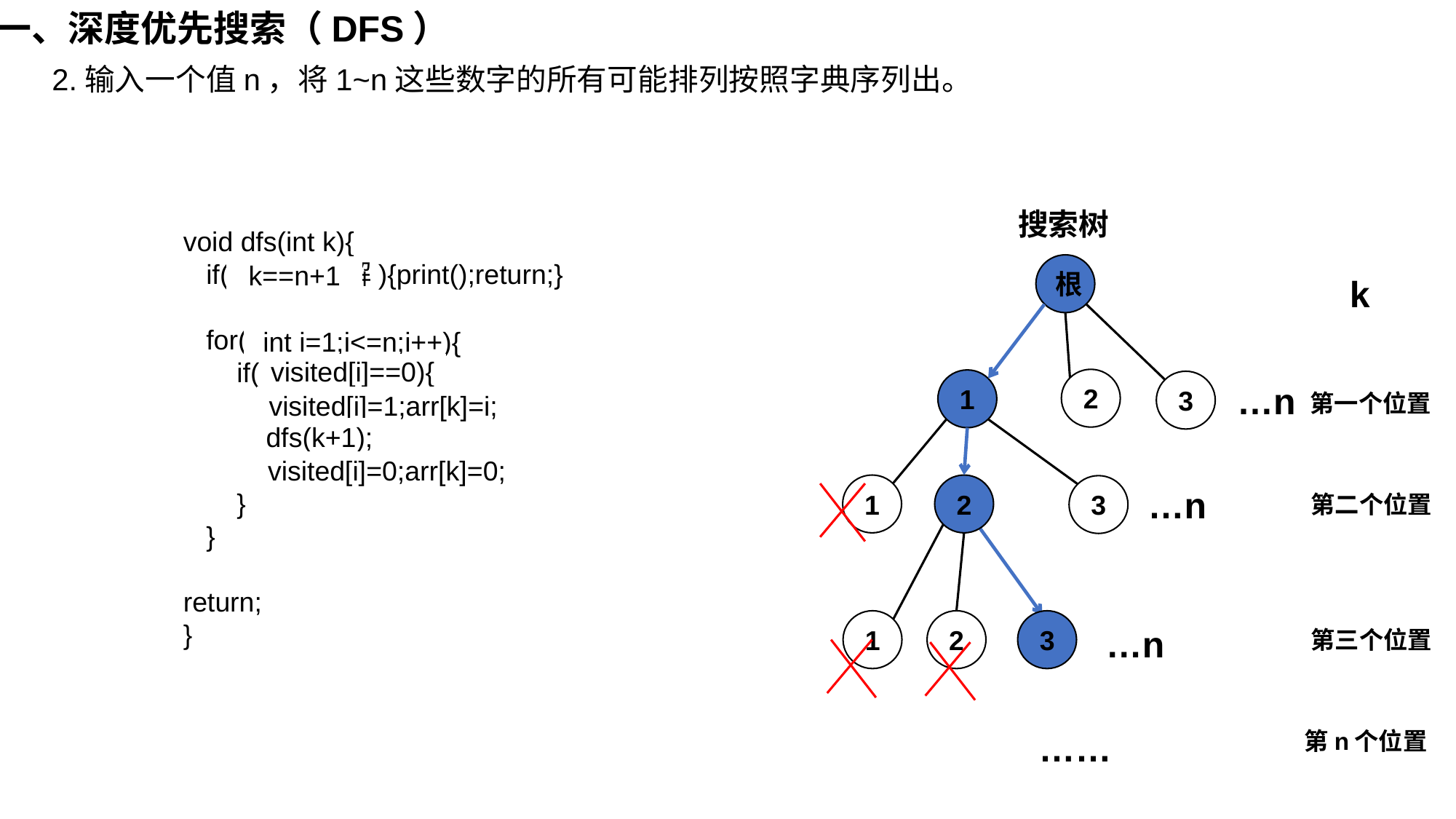

一、深度优先搜索（DFS）
2.输入一个值n，将1~n这些数字的所有可能排列按照字典序列出。
搜索树
根
2
1
3
…n
第一个位置
1
2
3
…n
第二个位置
1
2
3
…n
第三个位置
……
第n个位置
k
void dfs(int k){
   if(找到一种解){print();return;}

   for(遍历分支){
       if(符合条件){
           执行;
           递归;
           撤销；
       }
   }

return;
}
k==n+1
int i=1;i<=n;i++){
visited[i]==0){
visited[i]=1;arr[k]=i;
dfs(k+1);
visited[i]=0;arr[k]=0;